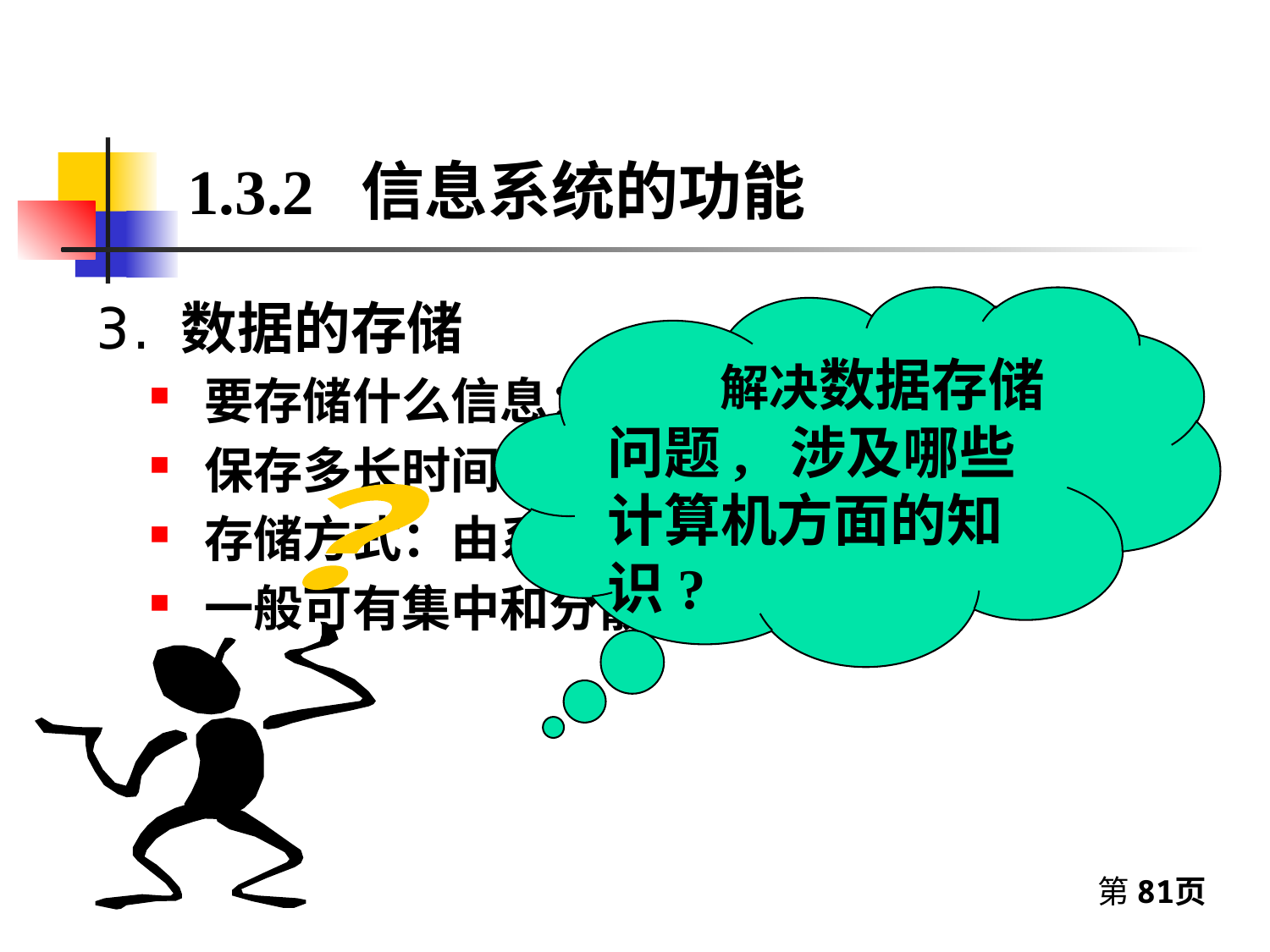

1.3.2  信息系统的功能
         解决数据存储问题,  涉及哪些计算机方面的知识?
？

3. 数据的存储
要存储什么信息：由需求确定存储什么信息
保存多长时间：根据系统要求确定
存储方式：由系统目标决定
一般可有集中和分散两种存放方式